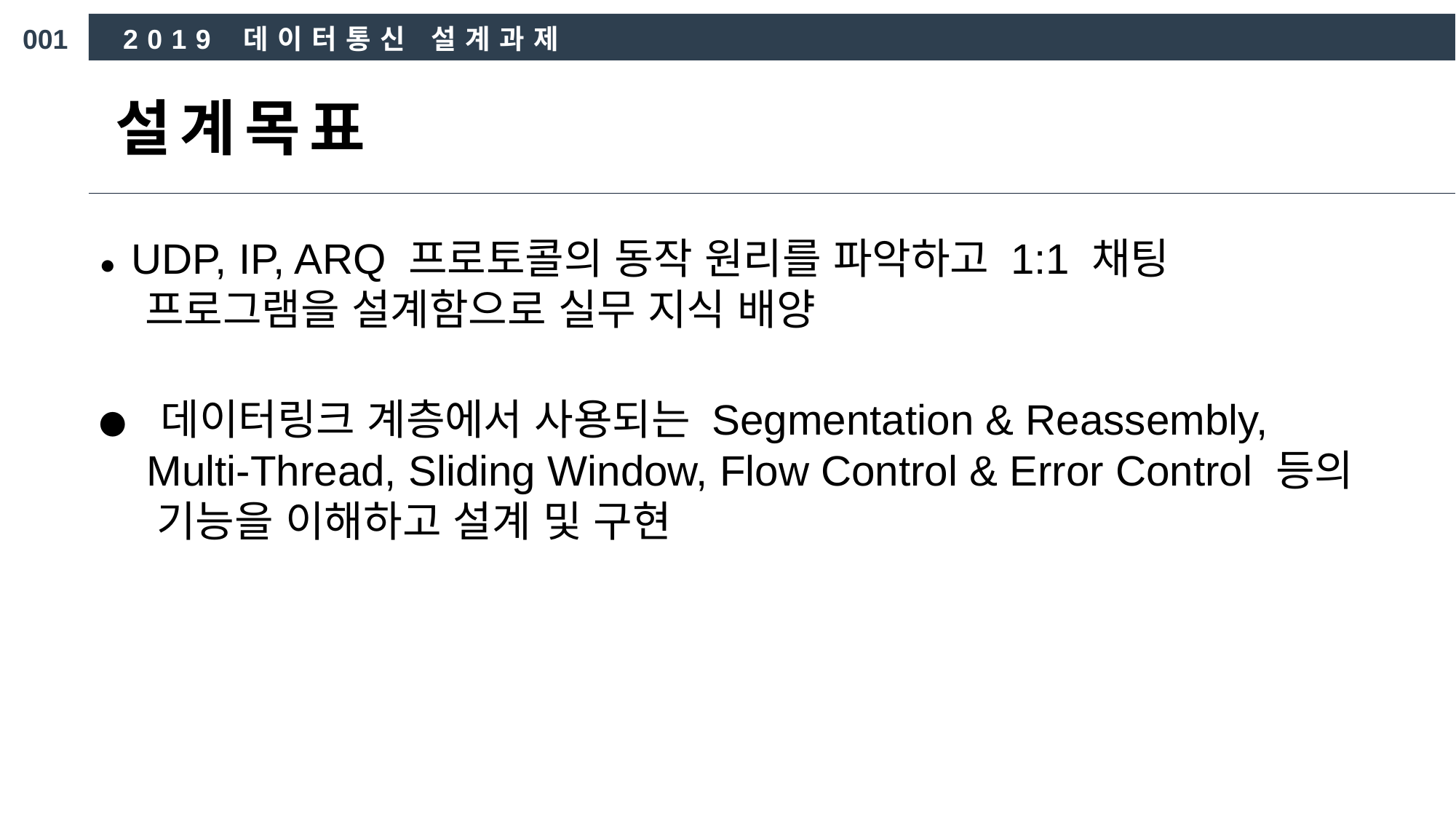

001
2019 데이터통신 설계과제
설계목표
●  UDP, IP, ARQ 프로토콜의 동작 원리를 파악하고 1:1 채팅
   프로그램을 설계함으로 실무 지식 배양
●  데이터링크 계층에서 사용되는 Segmentation & Reassembly,
    Multi-Thread, Sliding Window, Flow Control & Error Control 등의
    기능을 이해하고 설계 및 구현